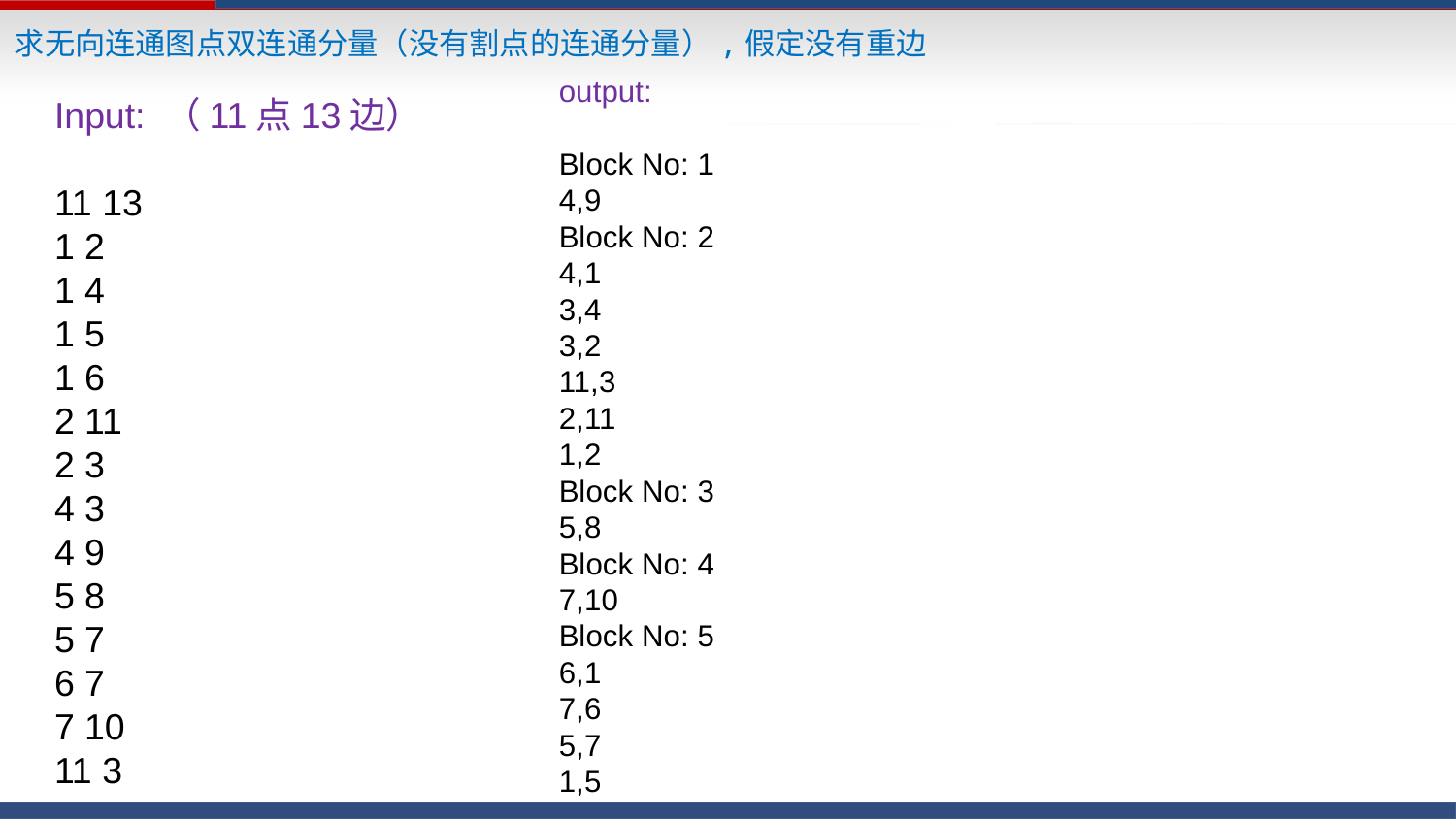

求无向连通图点双连通分量（没有割点的连通分量）,假定没有重边
output:

Block No: 1
4,9
Block No: 2
4,1
3,4
3,2
11,3
2,11
1,2
Block No: 3
5,8
Block No: 4
7,10
Block No: 5
6,1
7,6
5,7
1,5
Input: （11点13边）

11 13
1 2
1 4
1 5
1 6
2 11
2 3
4 3
4 9
5 8
5 7
6 7
7 10
11 3